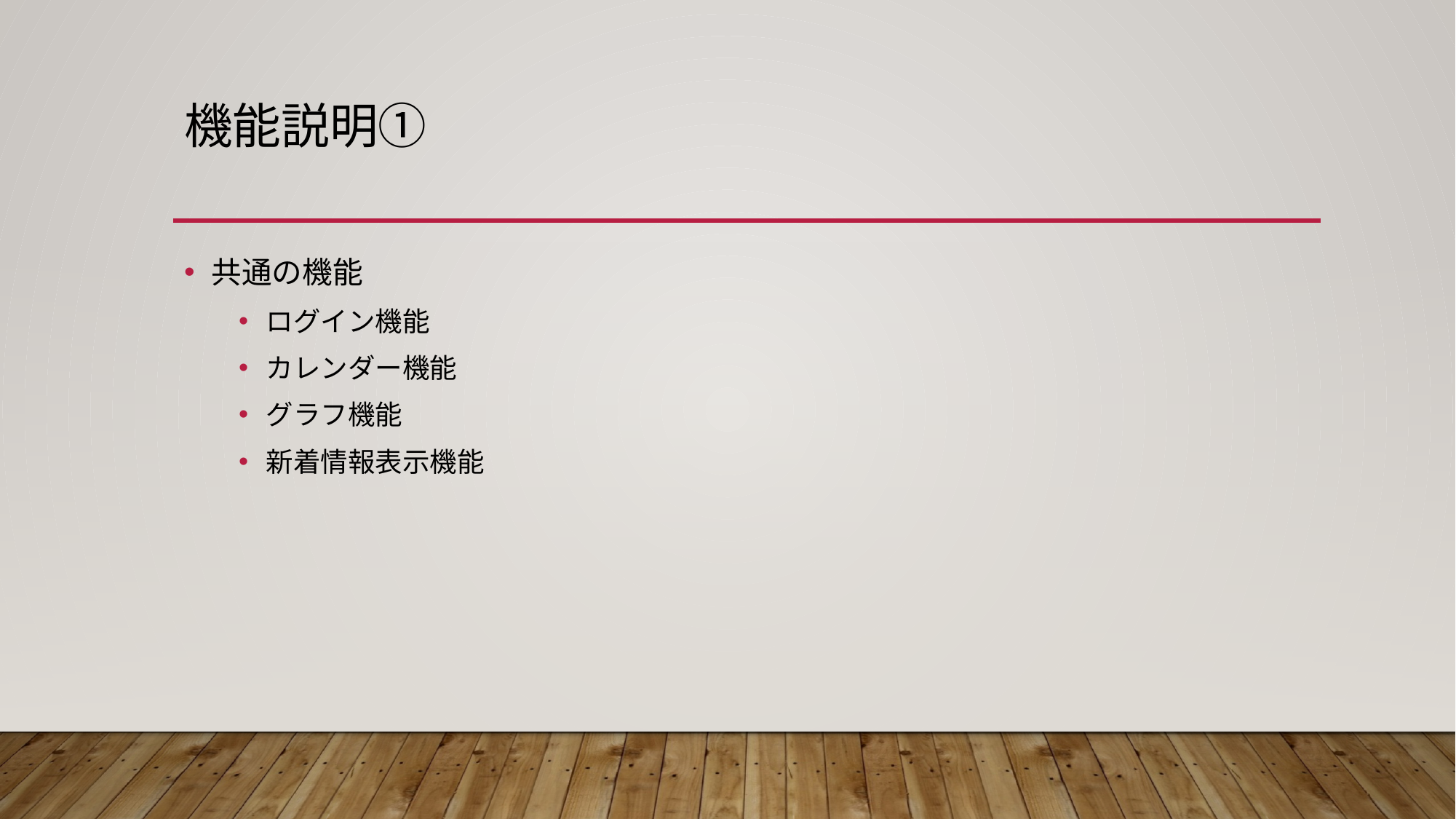

# 機能説明①
共通の機能
ログイン機能
カレンダー機能
グラフ機能
新着情報表示機能